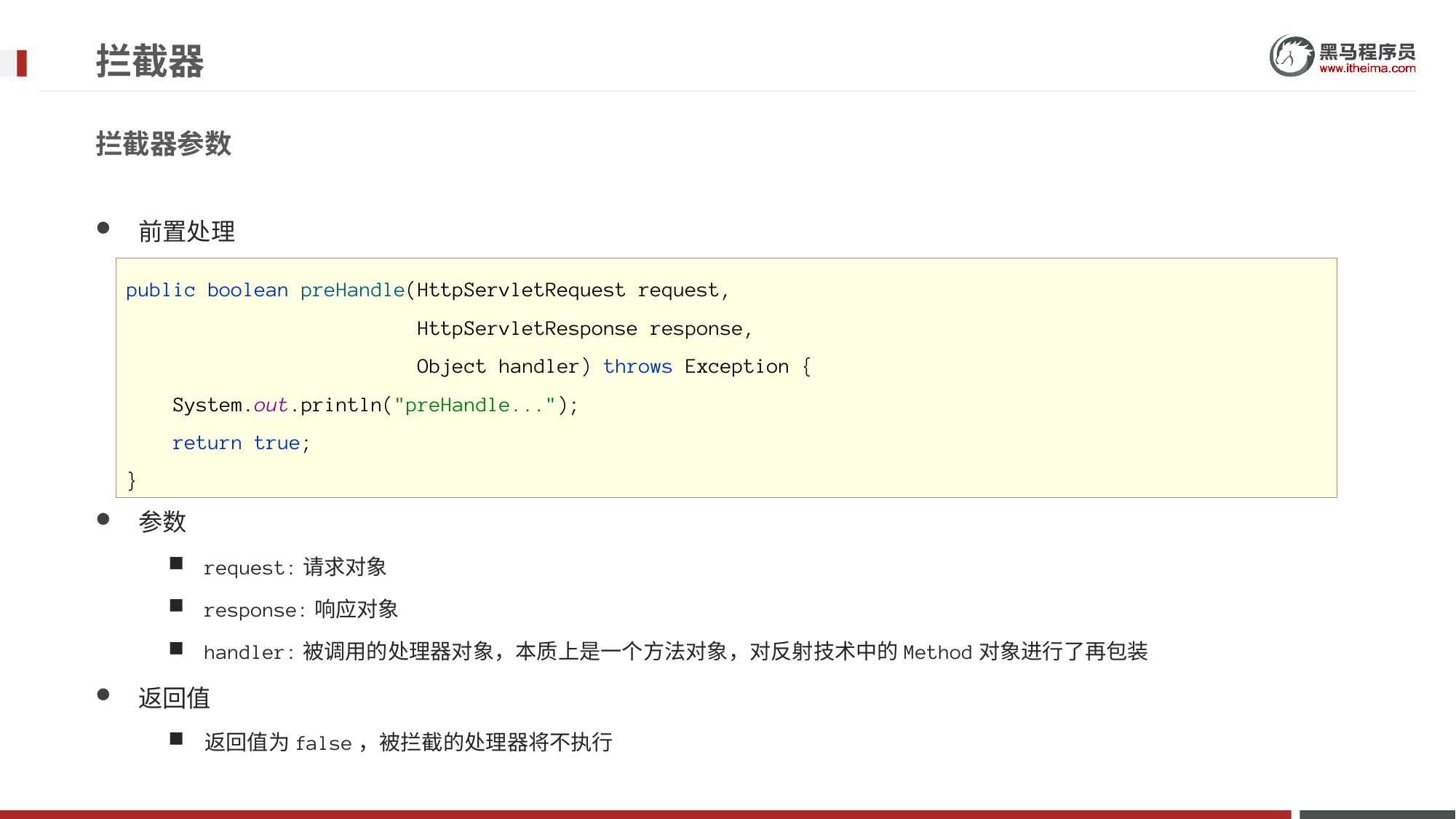

# 拦截器
拦截器参数
前置处理

参数
request:请求对象
response:响应对象
handler:被调用的处理器对象，本质上是一个方法对象，对反射技术中的Method对象进行了再包装
返回值
返回值为false，被拦截的处理器将不执行

public boolean preHandle(HttpServletRequest request,
                         HttpServletResponse response,
                         Object handler) throws Exception {
    System.out.println("preHandle...");
    return true;
}